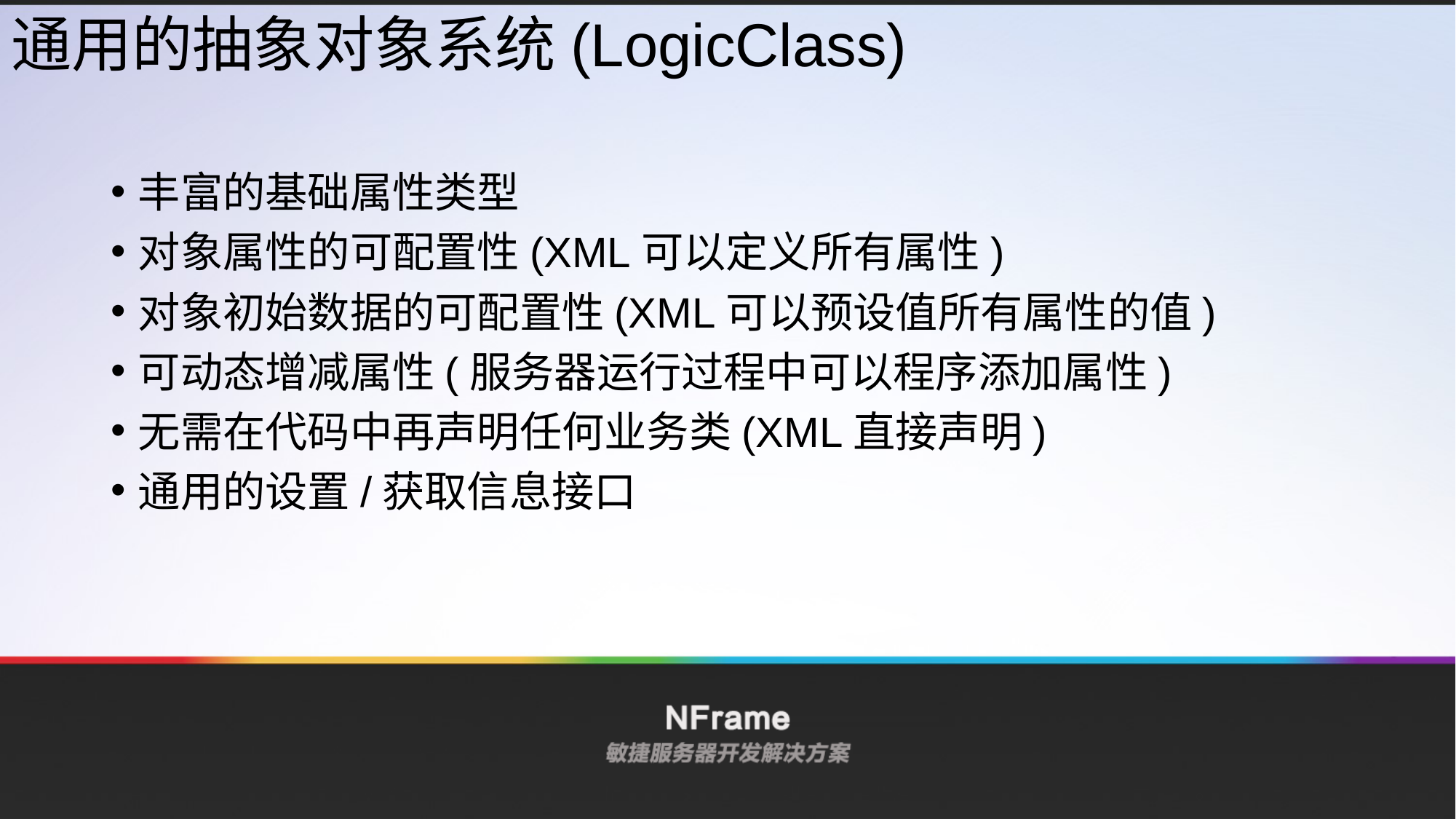

# 通用的抽象对象系统(LogicClass)
丰富的基础属性类型
对象属性的可配置性(XML可以定义所有属性)
对象初始数据的可配置性(XML可以预设值所有属性的值)
可动态增减属性(服务器运行过程中可以程序添加属性)
无需在代码中再声明任何业务类(XML直接声明)
通用的设置/获取信息接口